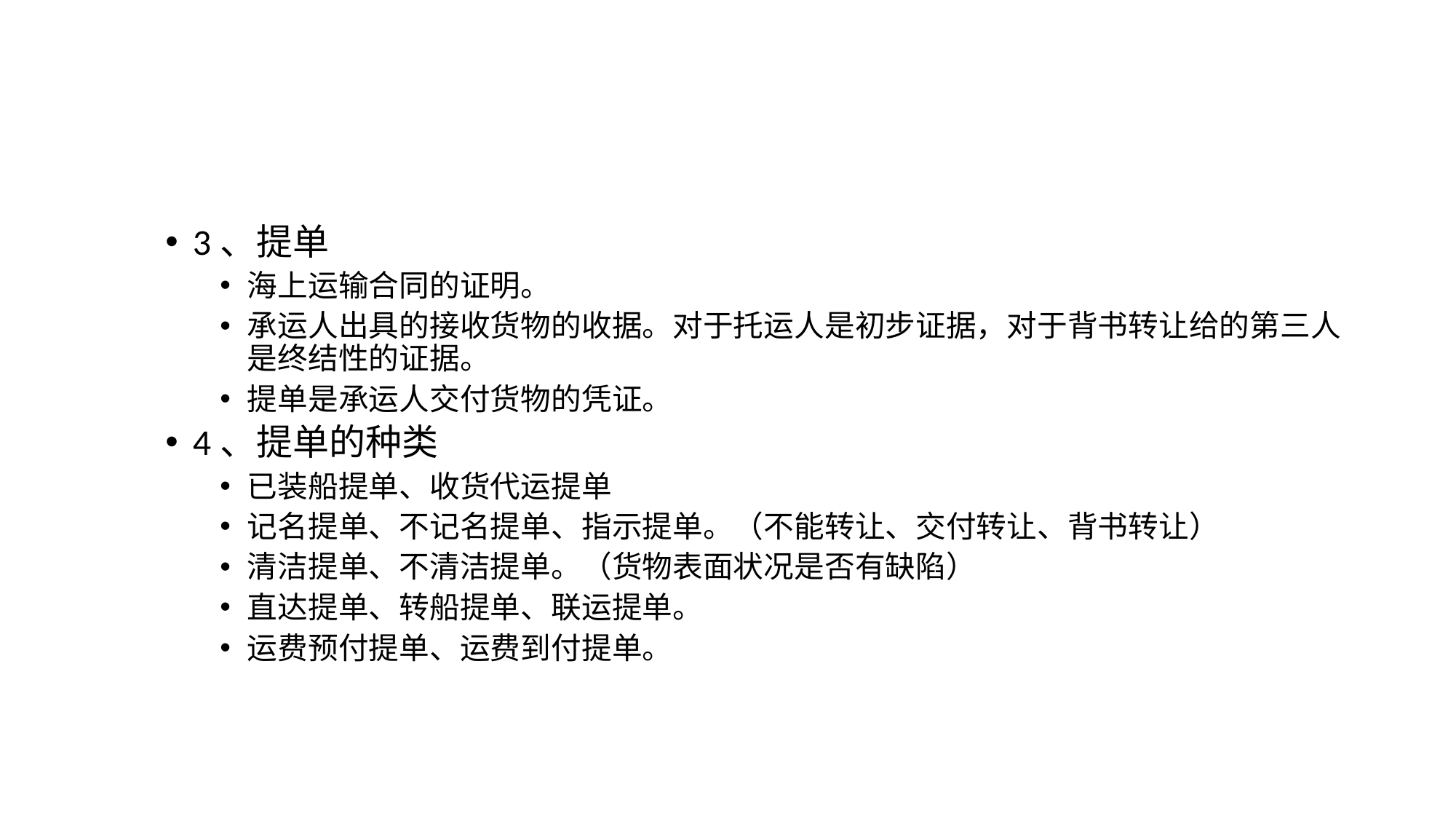

#
3、提单
海上运输合同的证明。
承运人出具的接收货物的收据。对于托运人是初步证据，对于背书转让给的第三人是终结性的证据。
提单是承运人交付货物的凭证。
4、提单的种类
已装船提单、收货代运提单
记名提单、不记名提单、指示提单。（不能转让、交付转让、背书转让）
清洁提单、不清洁提单。（货物表面状况是否有缺陷）
直达提单、转船提单、联运提单。
运费预付提单、运费到付提单。